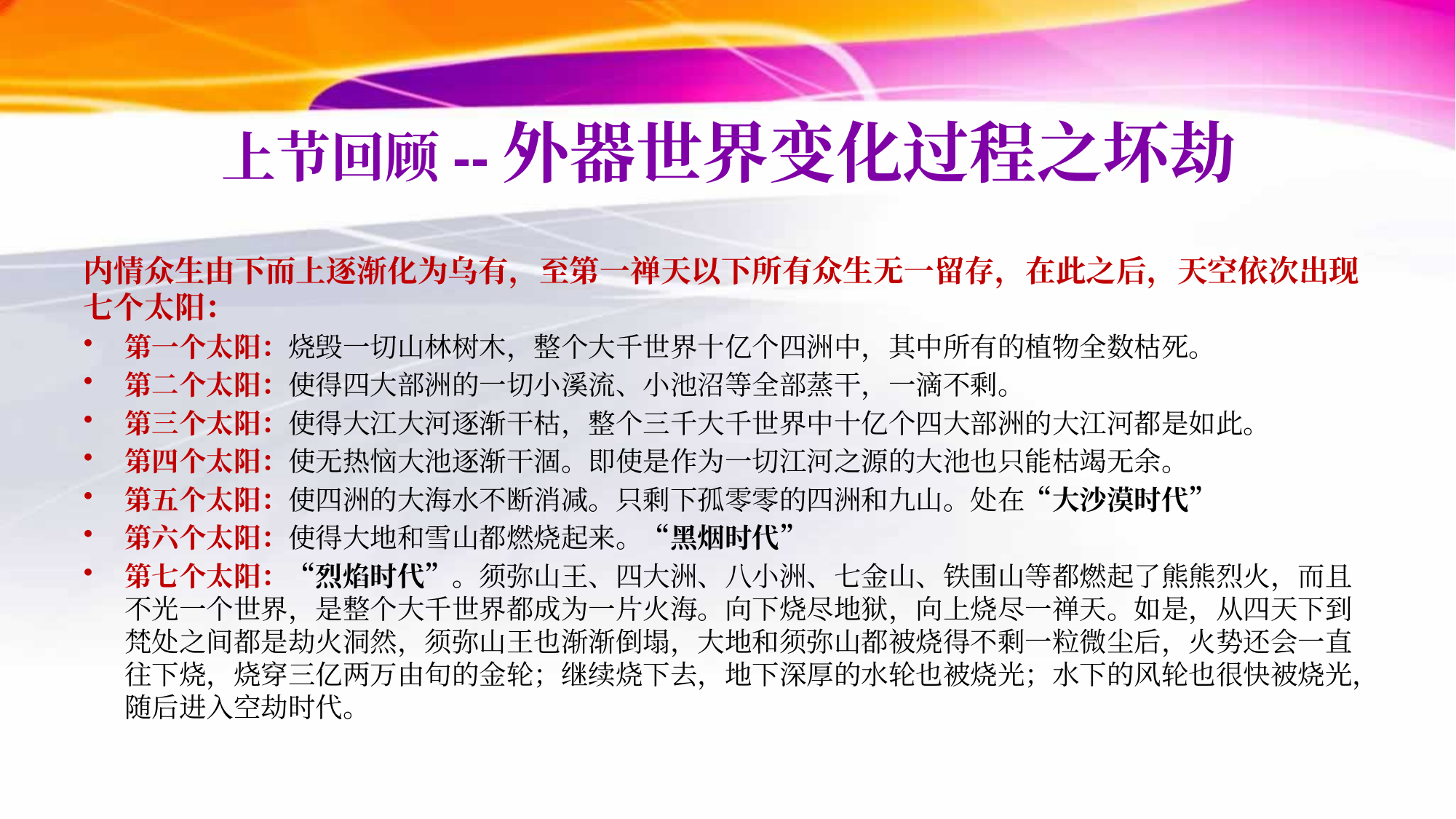

# 上节回顾--外器世界变化过程之坏劫
内情众生由下而上逐渐化为乌有，至第一禅天以下所有众生无一留存，在此之后，天空依次出现七个太阳：
第一个太阳：烧毁一切山林树木，整个大千世界十亿个四洲中，其中所有的植物全数枯死。
第二个太阳：使得四大部洲的一切小溪流、小池沼等全部蒸干，一滴不剩。
第三个太阳：使得大江大河逐渐干枯，整个三千大千世界中十亿个四大部洲的大江河都是如此。
第四个太阳：使无热恼大池逐渐干涸。即使是作为一切江河之源的大池也只能枯竭无余。
第五个太阳：使四洲的大海水不断消减。只剩下孤零零的四洲和九山。处在“大沙漠时代”
第六个太阳：使得大地和雪山都燃烧起来。“黑烟时代”
第七个太阳：“烈焰时代”。须弥山王、四大洲、八小洲、七金山、铁围山等都燃起了熊熊烈火，而且不光一个世界，是整个大千世界都成为一片火海。向下烧尽地狱，向上烧尽一禅天。如是，从四天下到梵处之间都是劫火洞然，须弥山王也渐渐倒塌，大地和须弥山都被烧得不剩一粒微尘后，火势还会一直往下烧，烧穿三亿两万由旬的金轮；继续烧下去，地下深厚的水轮也被烧光；水下的风轮也很快被烧光，随后进入空劫时代。